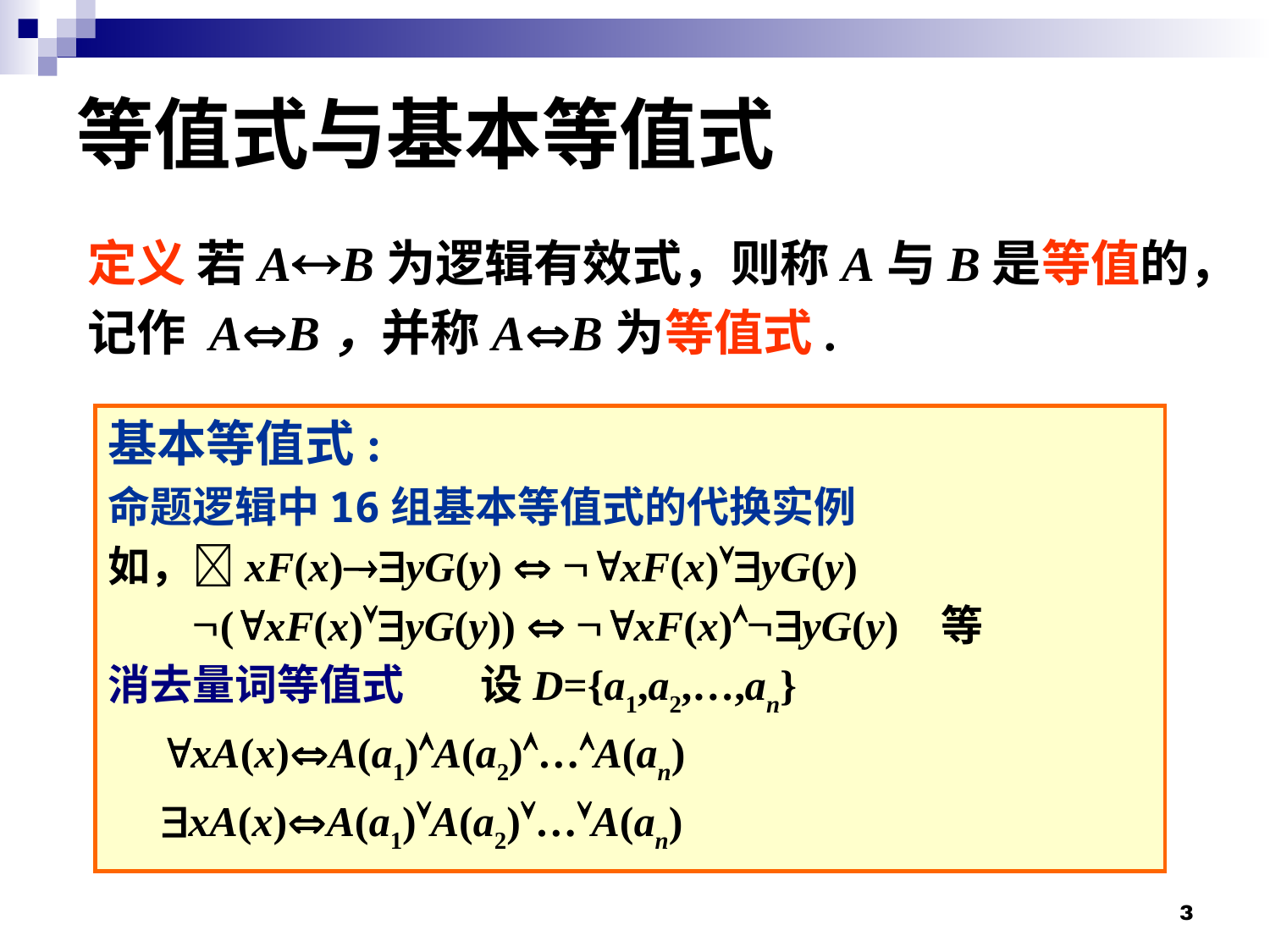

# 等值式与基本等值式
定义 若A↔B为逻辑有效式，则称A与B是等值的，
记作 A⇔B，并称A⇔B为等值式.
基本等值式:
命题逻辑中16组基本等值式的代换实例
如，∀xF(x)→∃yG(y) ⇔ ¬∀xF(x)∨∃yG(y)
        ¬(∀xF(x)∨∃yG(y)) ⇔ ¬∀xF(x)∧¬∃yG(y)   等
消去量词等值式        设D={a1,a2,…,an}
     ∀xA(x)⇔A(a1)∧A(a2)∧…∧A(an)
     ∃xA(x)⇔A(a1)∨A(a2)∨…∨A(an)
3